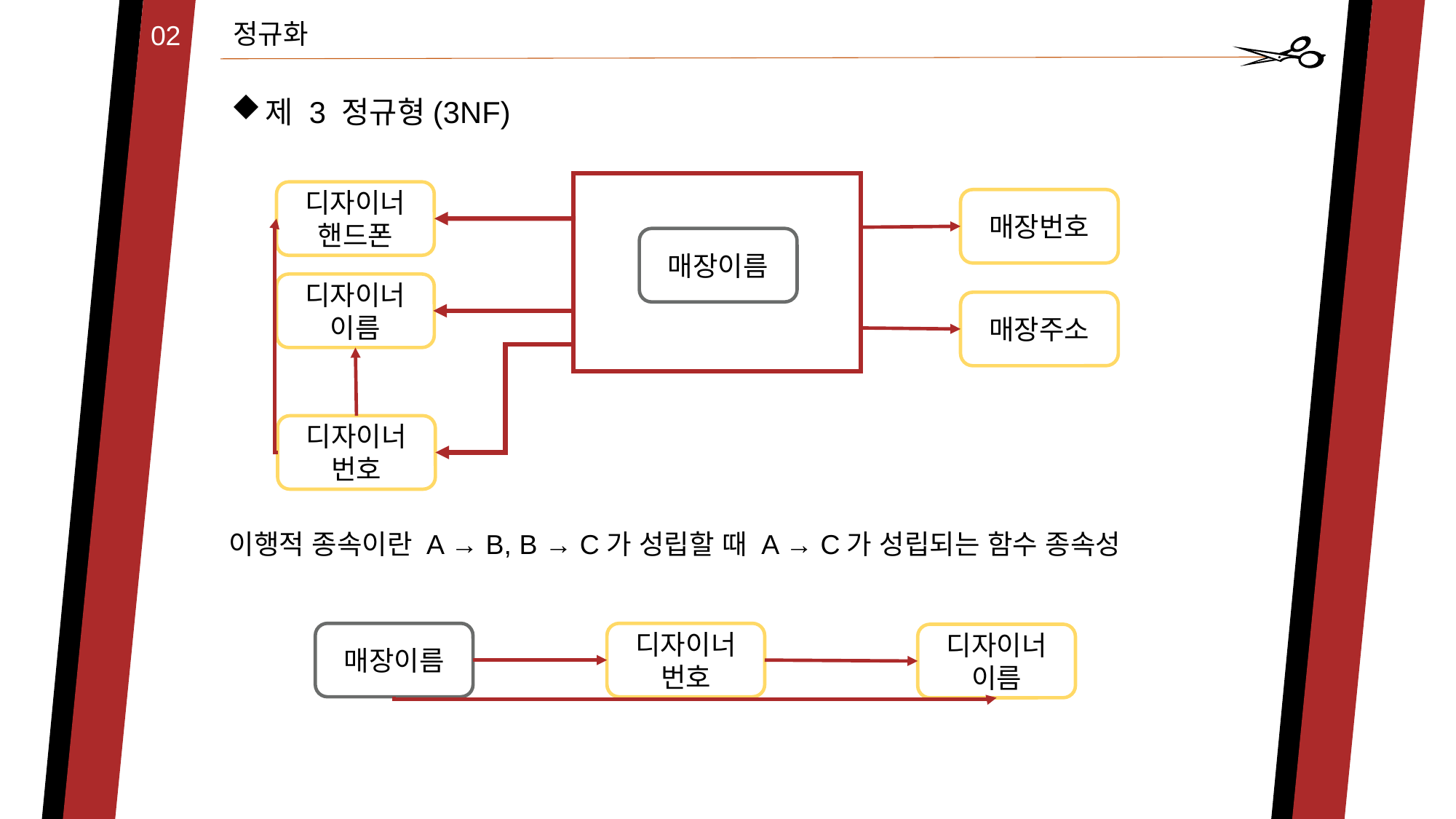

정규화
02

제 3 정규형(3NF)

디자이너 핸드폰
매장번호
매장이름
디자이너 이름
매장주소
디자이너
번호
이행적 종속이란 A → B, B → C가 성립할 때 A → C가 성립되는 함수 종속성

디자이너
번호
매장이름
디자이너 이름